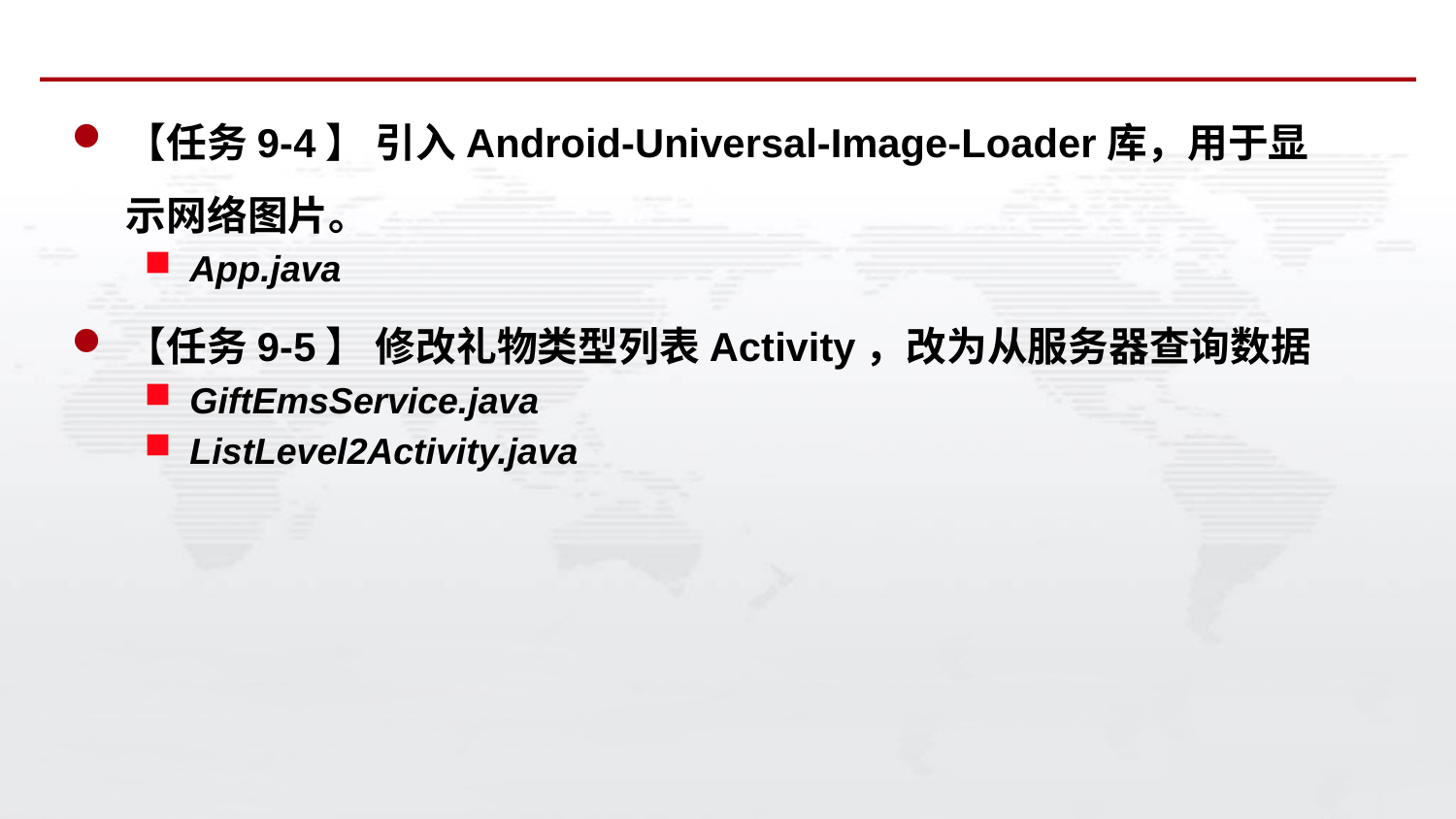

#
【任务9-4】 引入Android-Universal-Image-Loader库，用于显示网络图片。
App.java
【任务9-5】 修改礼物类型列表Activity，改为从服务器查询数据
GiftEmsService.java
ListLevel2Activity.java